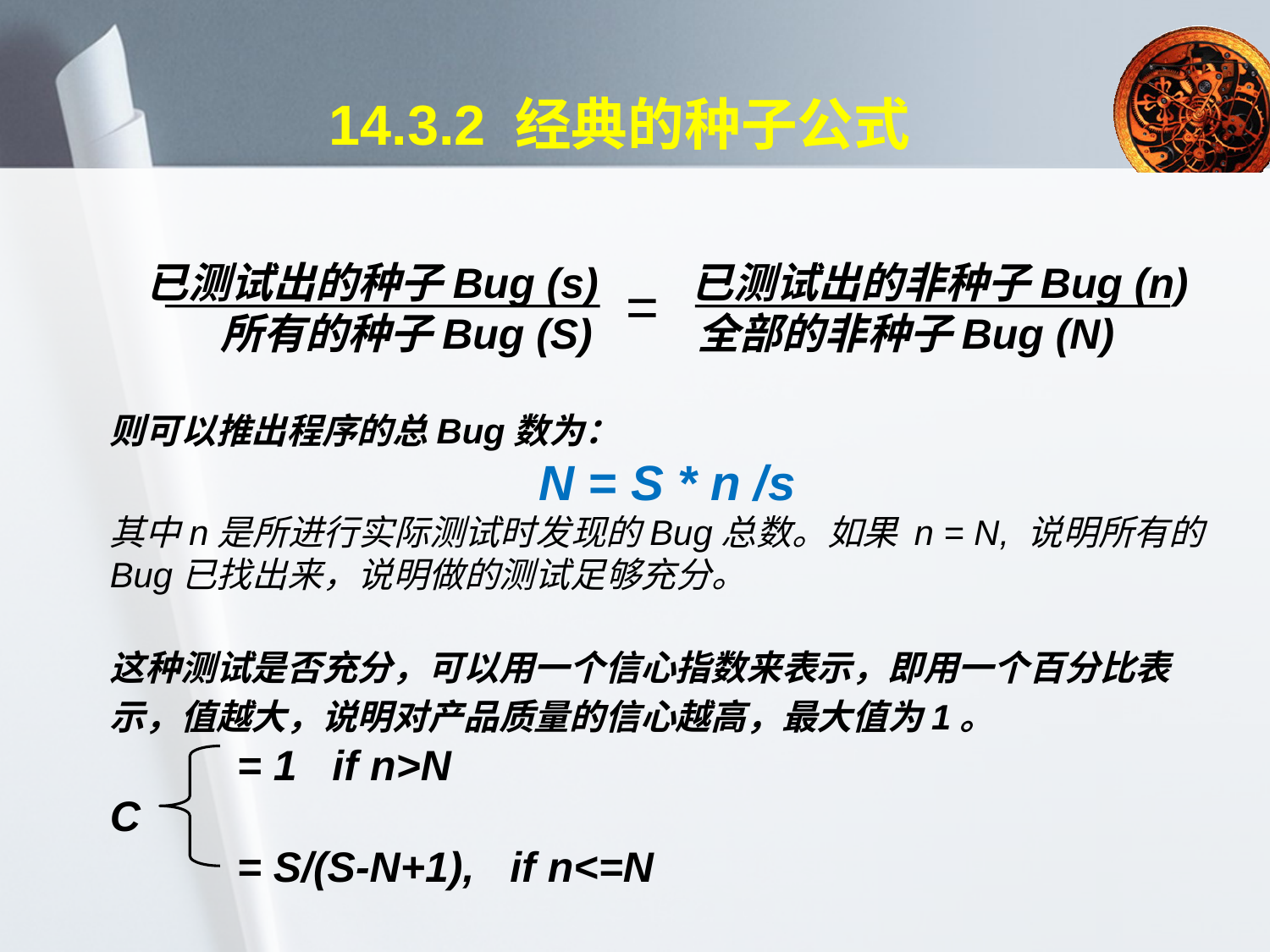

# 14.3.2 经典的种子公式
已测试出的种子Bug (s)       已测试出的非种子Bug (n)
所有的种子Bug (S)        全部的非种子Bug (N)

则可以推出程序的总Bug数为：
N = S * n /s
其中n是所进行实际测试时发现的Bug总数。如果 n = N, 说明所有的Bug已找出来，说明做的测试足够充分。

这种测试是否充分，可以用一个信心指数来表示，即用一个百分比表示，值越大，说明对产品质量的信心越高，最大值为1。
 	= 1   if n>N
C
	= S/(S-N+1),   if n<=N
=